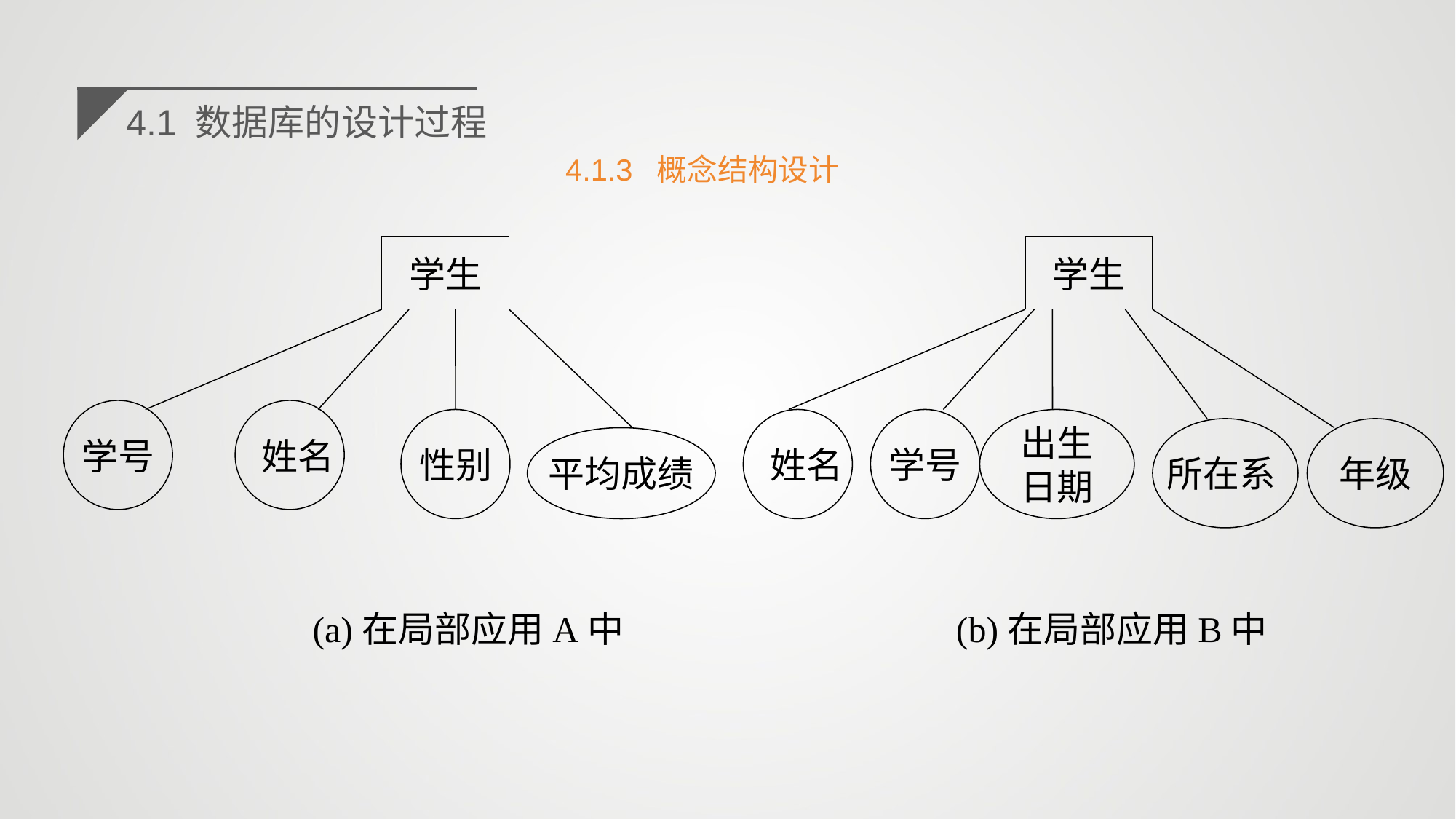

4.1 数据库的设计过程

4.1.3  概念结构设计
学生
学生

学号
 姓名
性别
 姓名
学号
出生
日期
所在系
年级
平均成绩
(a)在局部应用A中
(b)在局部应用B中